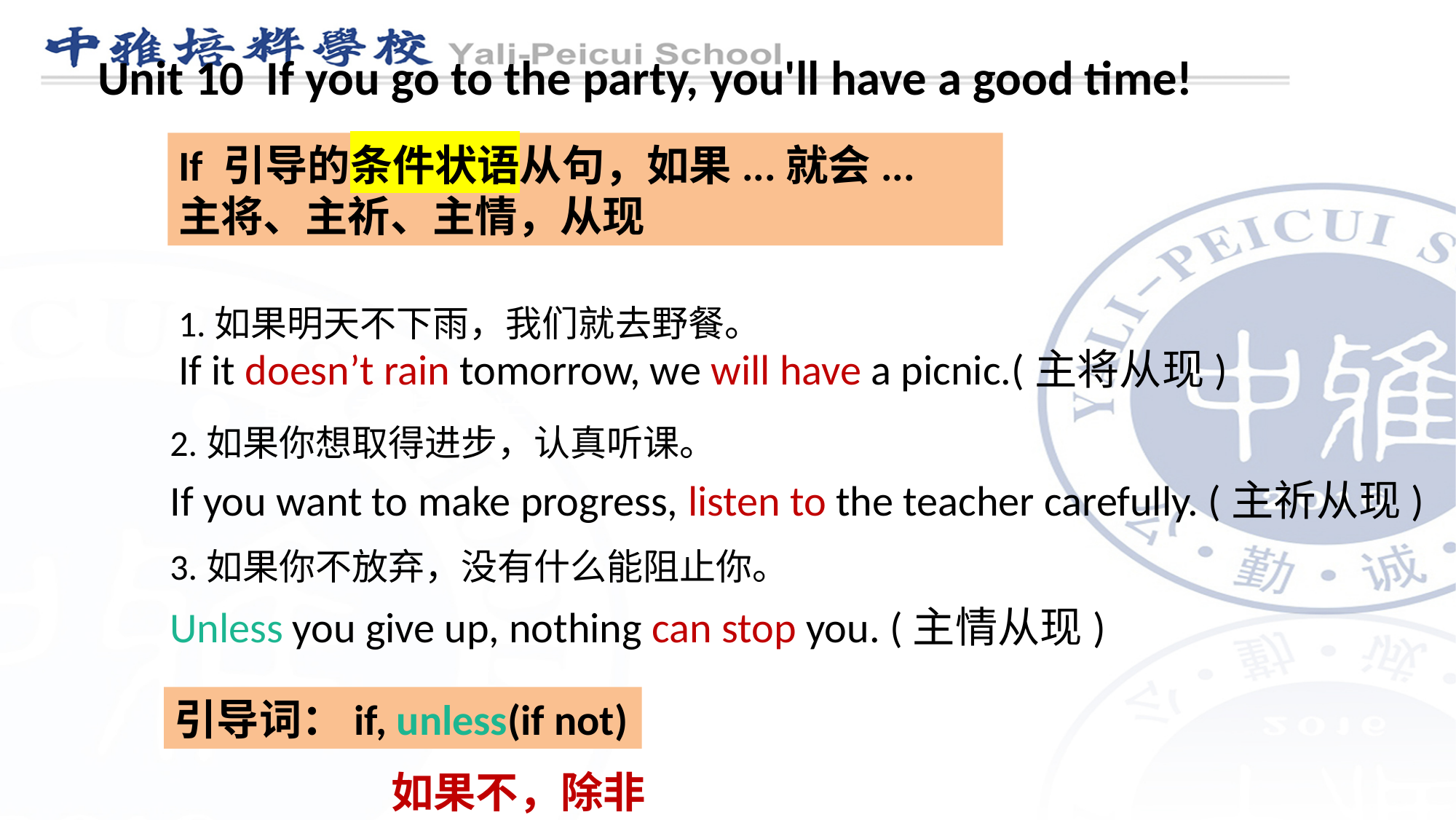

Unit 10  If you go to the party, you'll have a good time!
If 引导的条件状语从句，如果...就会...
主将、主祈、主情，从现
1.如果明天不下雨，我们就去野餐。
If it doesn’t rain tomorrow, we will have a picnic.(主将从现)
● 重难考点过关
●一词多义专练

2.如果你想取得进步，认真听课。
If you want to make progress, listen to the teacher carefully. (主祈从现)
3.如果你不放弃，没有什么能阻止你。
Unless you give up, nothing can stop you. (主情从现)
引导词：if, unless(if not)
如果不，除非